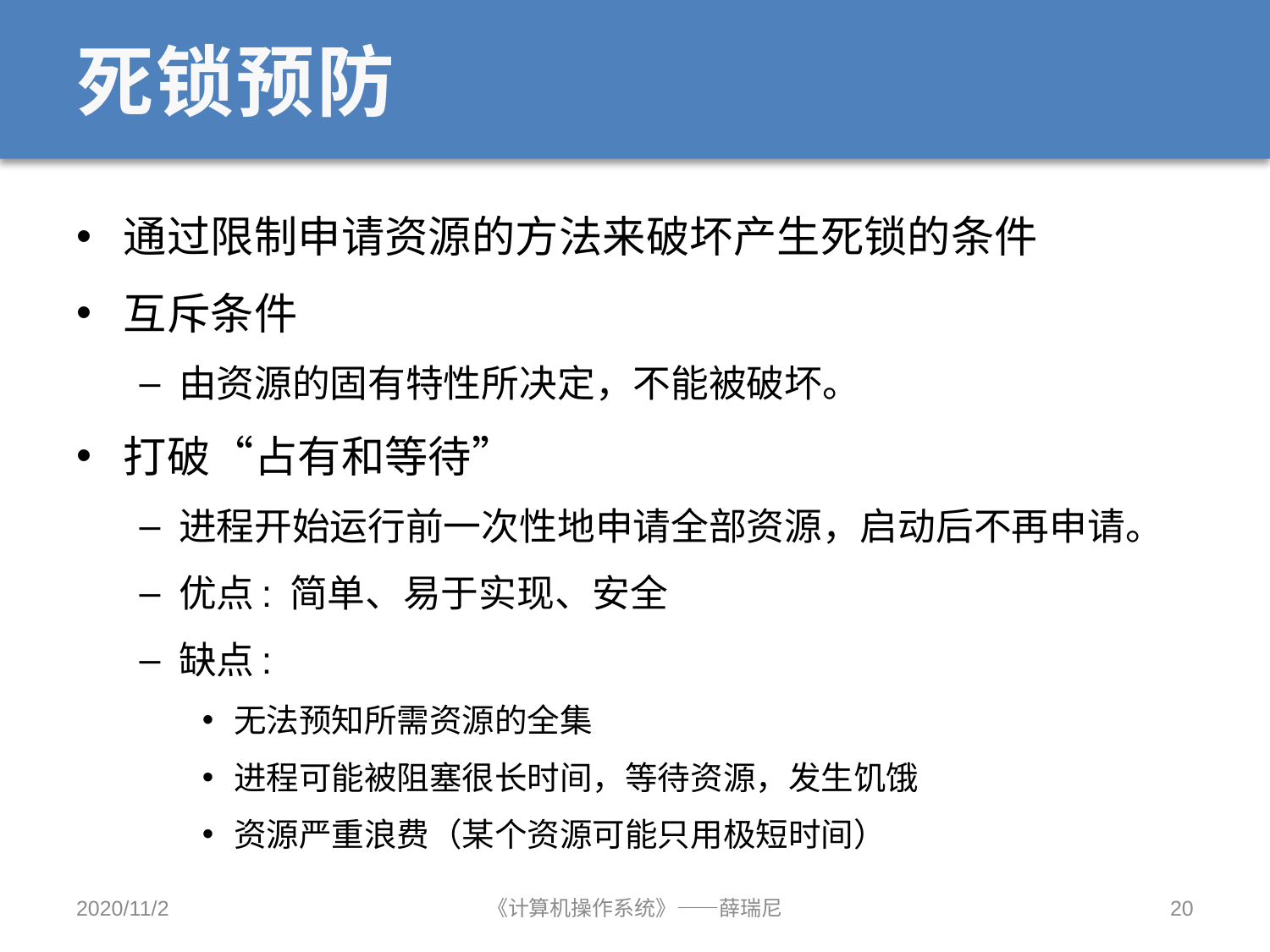

# 死锁预防
通过限制申请资源的方法来破坏产生死锁的条件
互斥条件
由资源的固有特性所决定，不能被破坏。
打破“占有和等待”
进程开始运行前一次性地申请全部资源，启动后不再申请。
优点: 简单、易于实现、安全
缺点:
无法预知所需资源的全集
进程可能被阻塞很长时间，等待资源，发生饥饿
资源严重浪费（某个资源可能只用极短时间）
2020/11/2
《计算机操作系统》——薛瑞尼
20